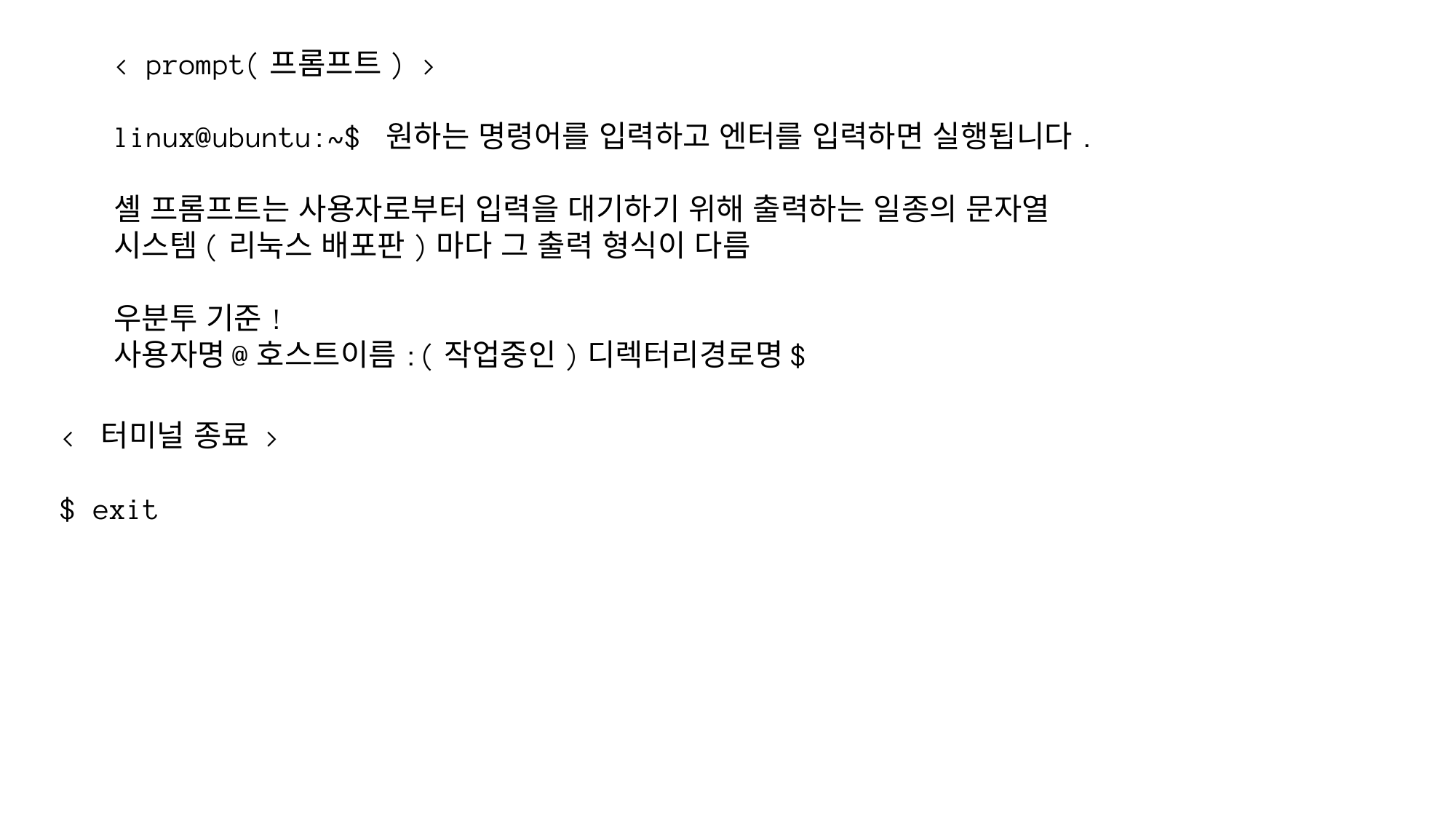

< prompt(프롬프트) >

linux@ubuntu:~$ 원하는 명령어를 입력하고 엔터를 입력하면 실행됩니다.

셸 프롬프트는 사용자로부터 입력을 대기하기 위해 출력하는 일종의 문자열
시스템(리눅스 배포판)마다 그 출력 형식이 다름

우분투 기준!
사용자명@호스트이름:(작업중인)디렉터리경로명$
< 터미널 종료 >

$ exit